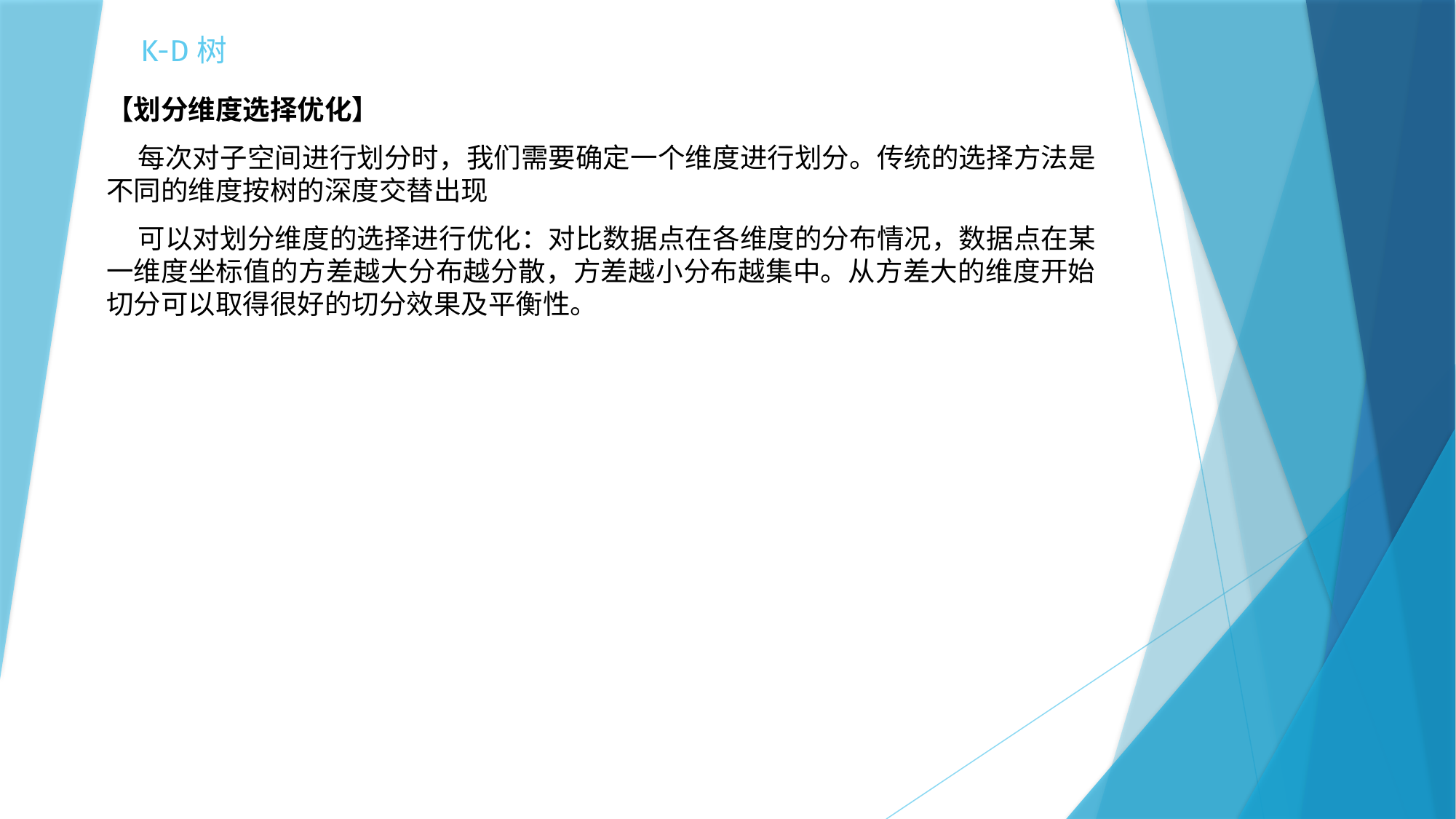

# K-D树
【划分维度选择优化】
每次对子空间进行划分时，我们需要确定一个维度进行划分。传统的选择方法是不同的维度按树的深度交替出现
可以对划分维度的选择进行优化：对比数据点在各维度的分布情况，数据点在某一维度坐标值的方差越大分布越分散，方差越小分布越集中。从方差大的维度开始切分可以取得很好的切分效果及平衡性。